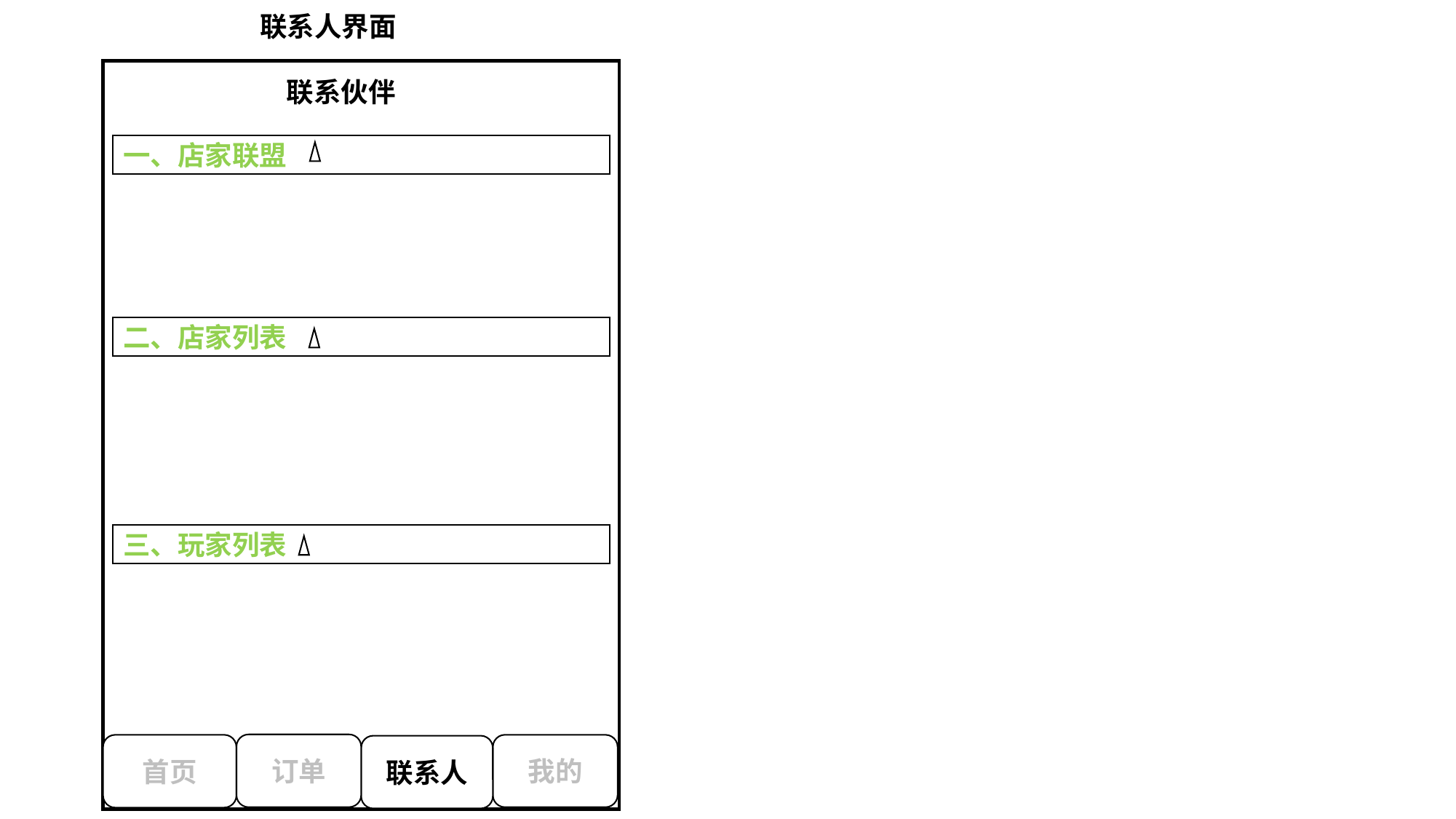

联系人界面

联系伙伴
一、店家联盟

二、店家列表

三、玩家列表

订单
首页
我的
联系人